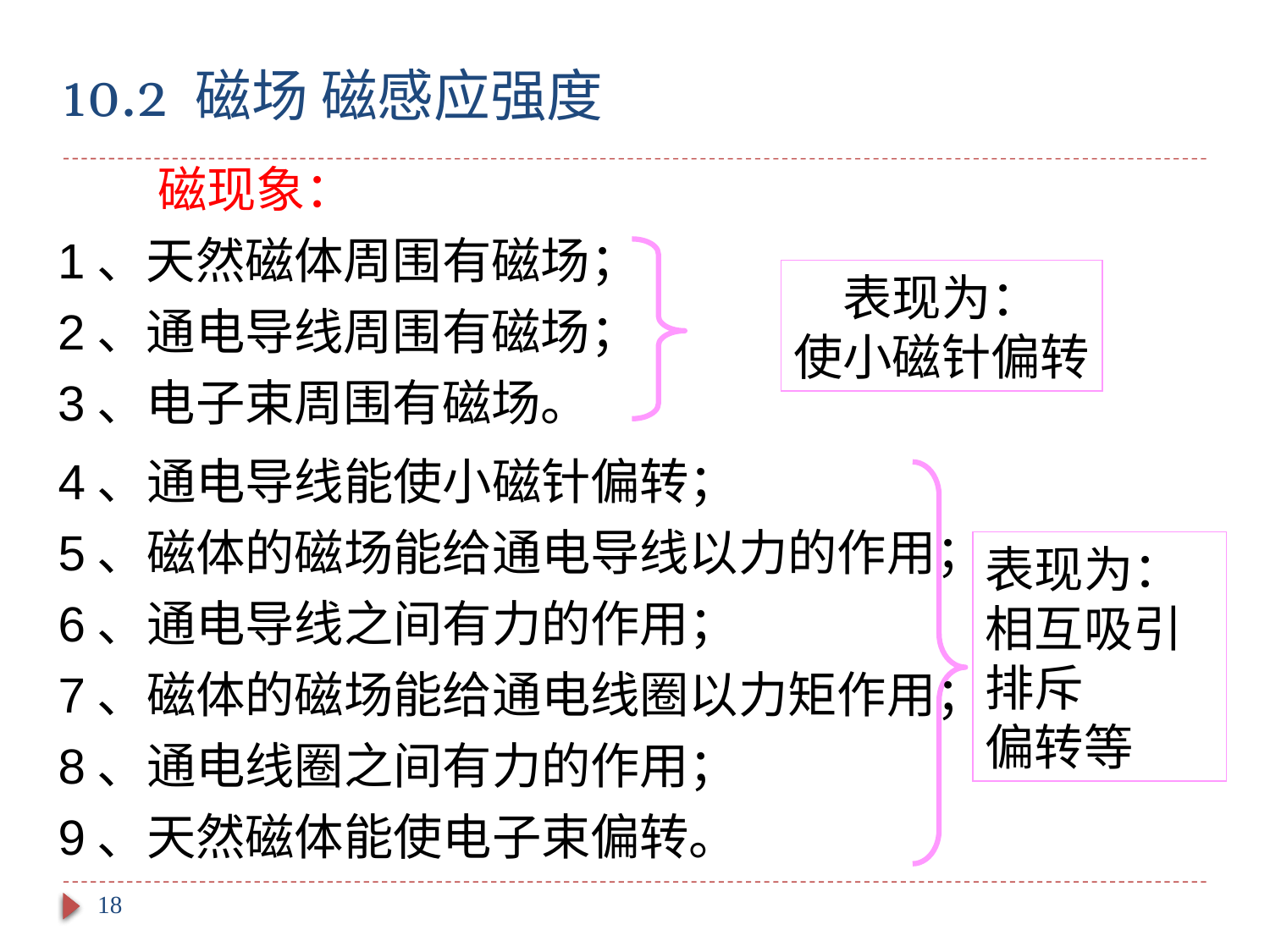

10.2 磁场 磁感应强度
        磁现象：
1、天然磁体周围有磁场；
2、通电导线周围有磁场；
3、电子束周围有磁场。

表现为：
使小磁针偏转
4、通电导线能使小磁针偏转；
5、磁体的磁场能给通电导线以力的作用；
6、通电导线之间有力的作用；
7、磁体的磁场能给通电线圈以力矩作用；
8、通电线圈之间有力的作用；
9、天然磁体能使电子束偏转。

表现为：
相互吸引排斥
偏转等
18